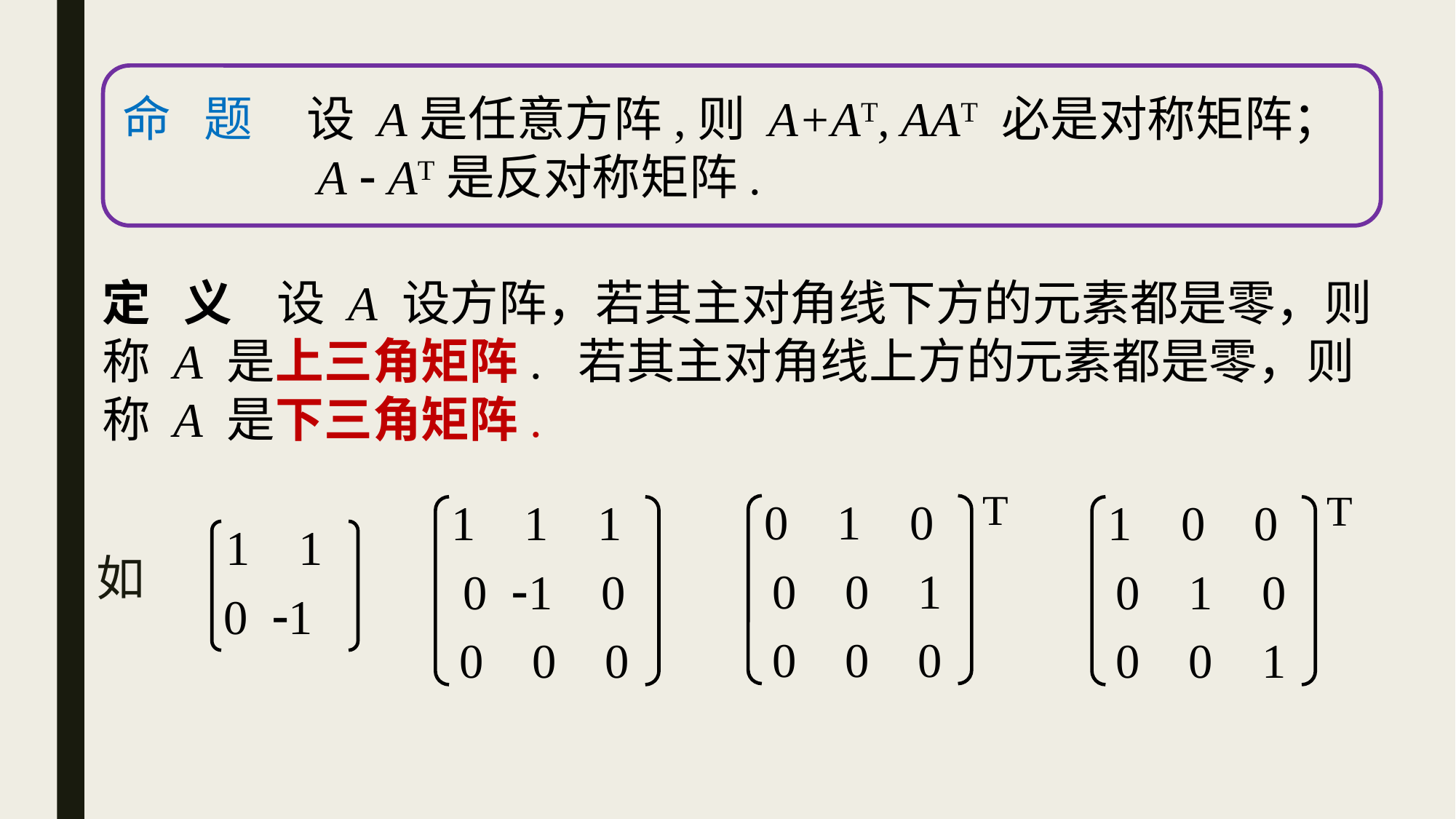

命   题     设 A是任意方阵,则 A+AT, AAT 必是对称矩阵；
                A − AT是反对称矩阵.
定   义    设 A 设方阵，若其主对角线下方的元素都是零，则称 A 是上三角矩阵.  若其主对角线上方的元素都是零，则称 A 是下三角矩阵.
T
T
0    1    0
1    1    1
1    0    0

1    1

如
 0    0    1
 0  −1    0
 0    1    0
0  −1
 0    0    0
 0    0    0
 0    0    1